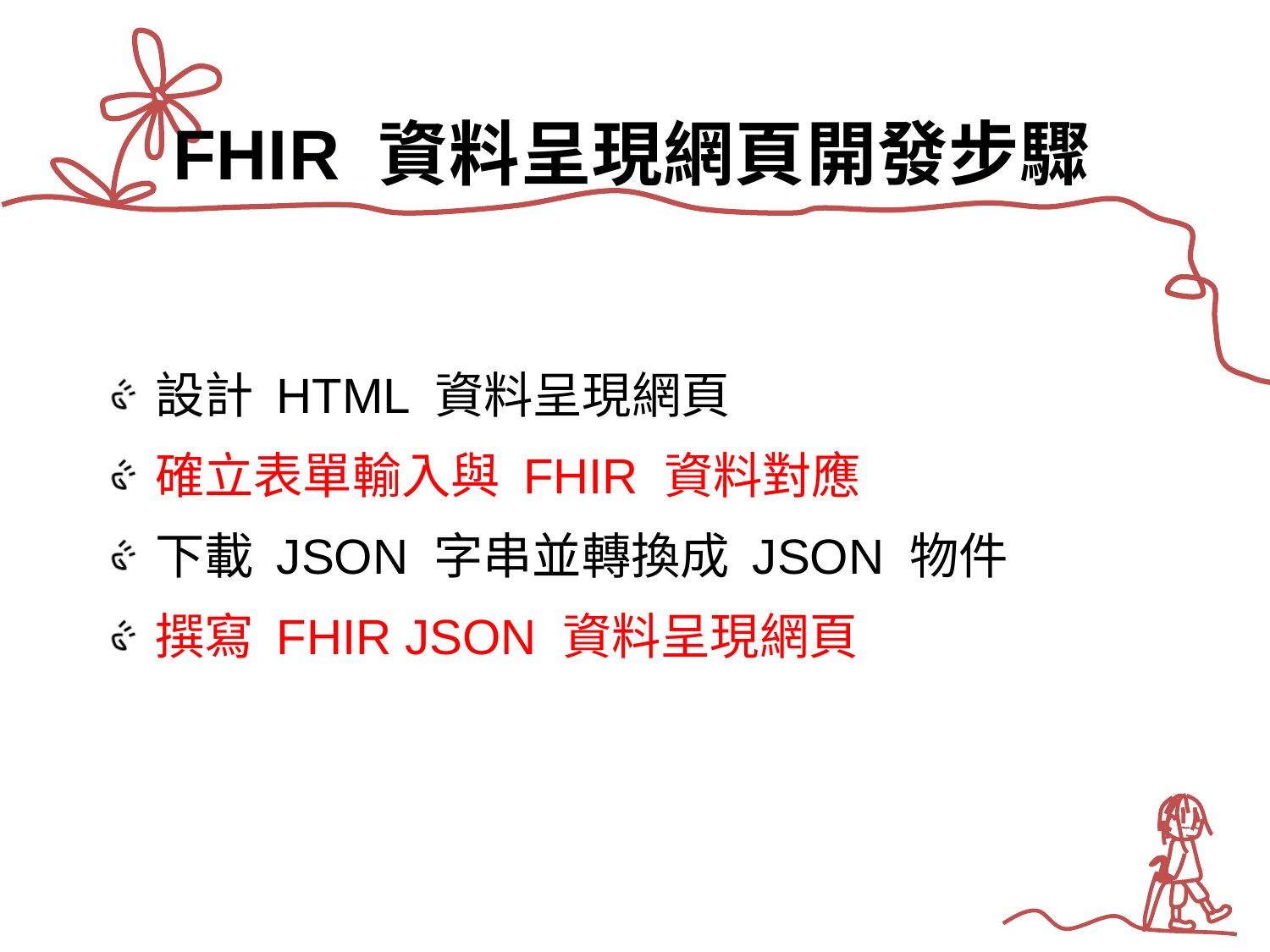

# FHIR 資料呈現網頁開發步驟

設計 HTML 資料呈現網頁
確立表單輸入與 FHIR 資料對應
下載 JSON 字串並轉換成 JSON 物件
撰寫 FHIR JSON 資料呈現網頁